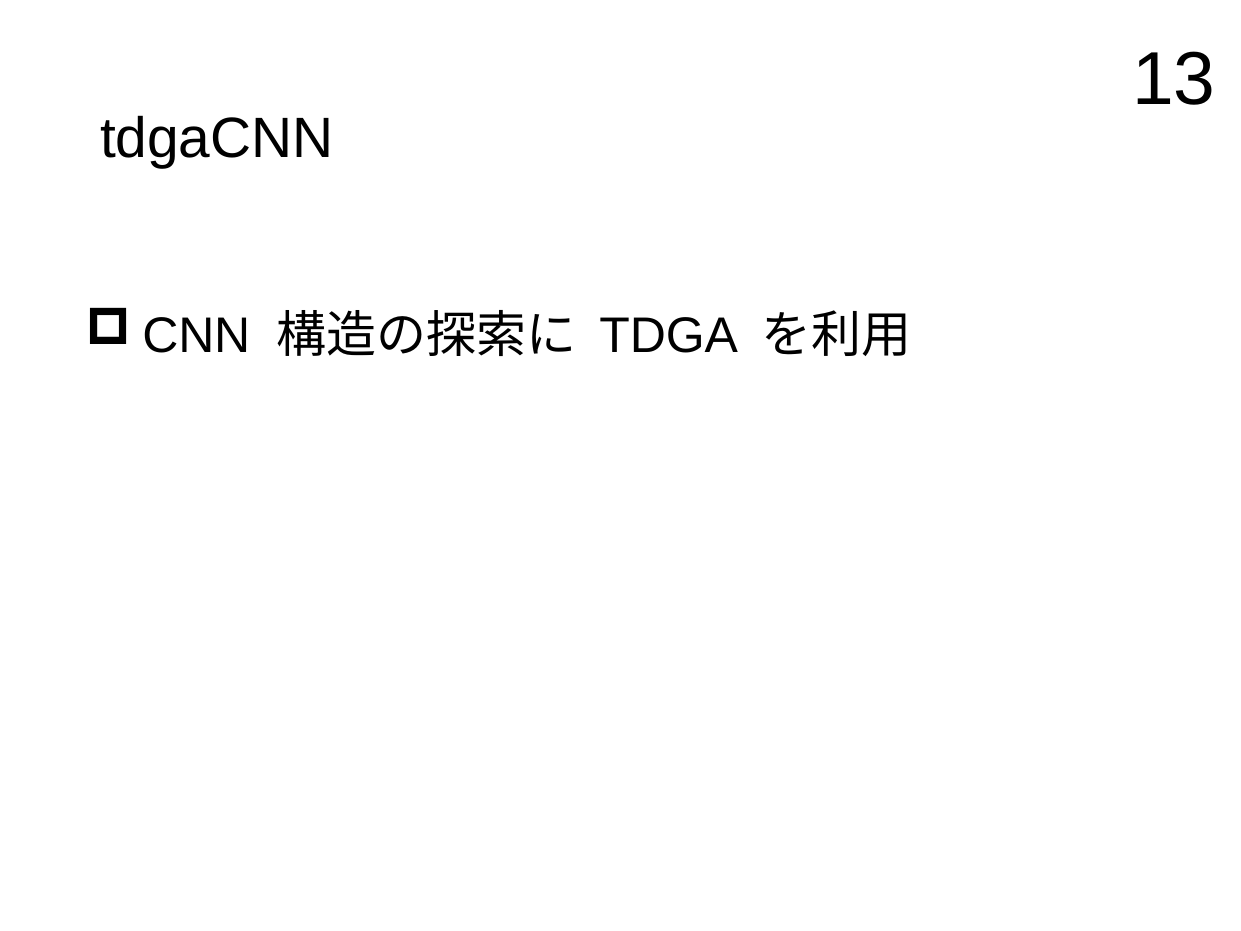

# tdgaCNN
13
CNN 構造の探索に TDGA を利用